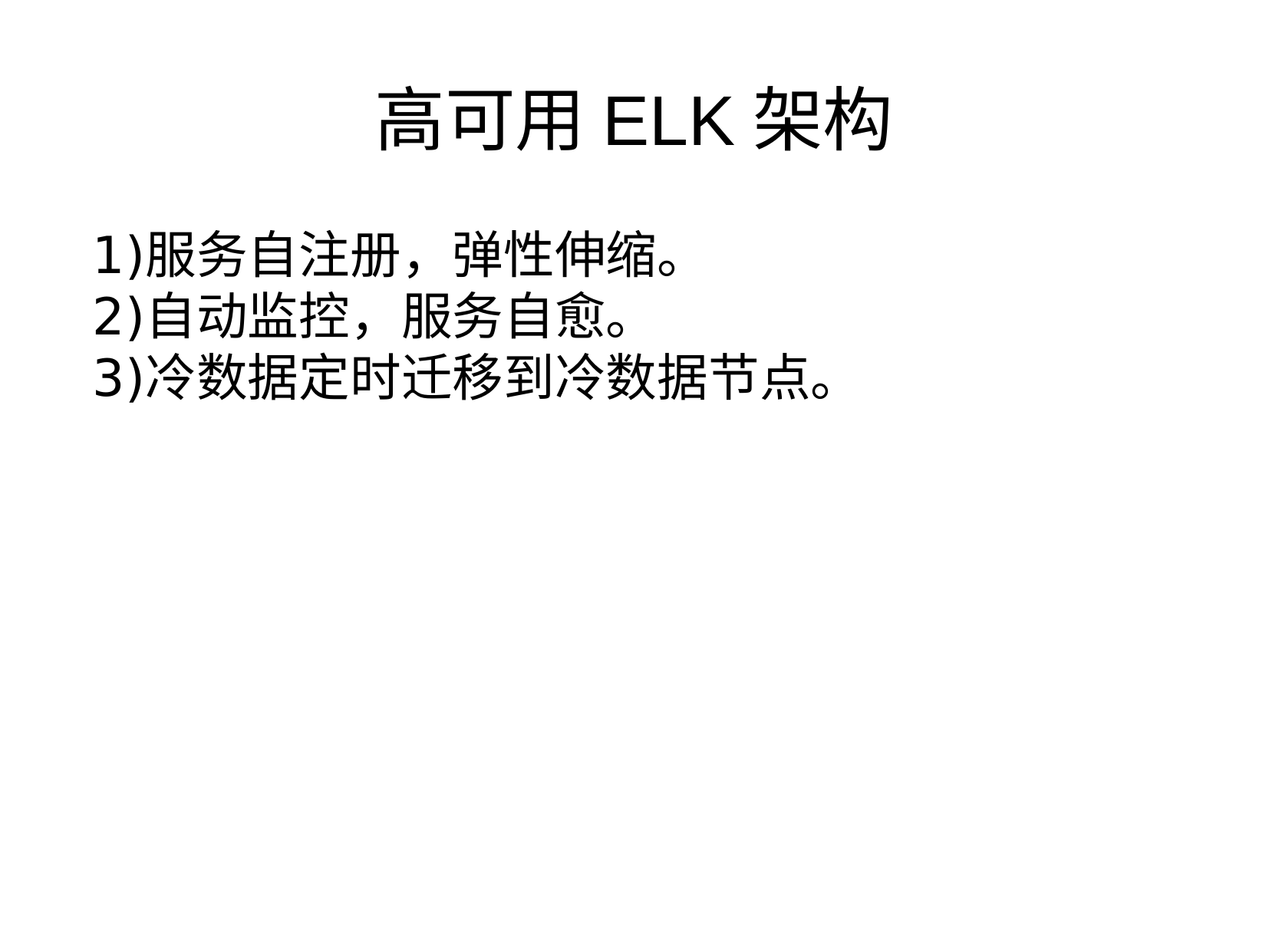

高可用ELK架构
服务自注册，弹性伸缩。
自动监控，服务自愈。
冷数据定时迁移到冷数据节点。